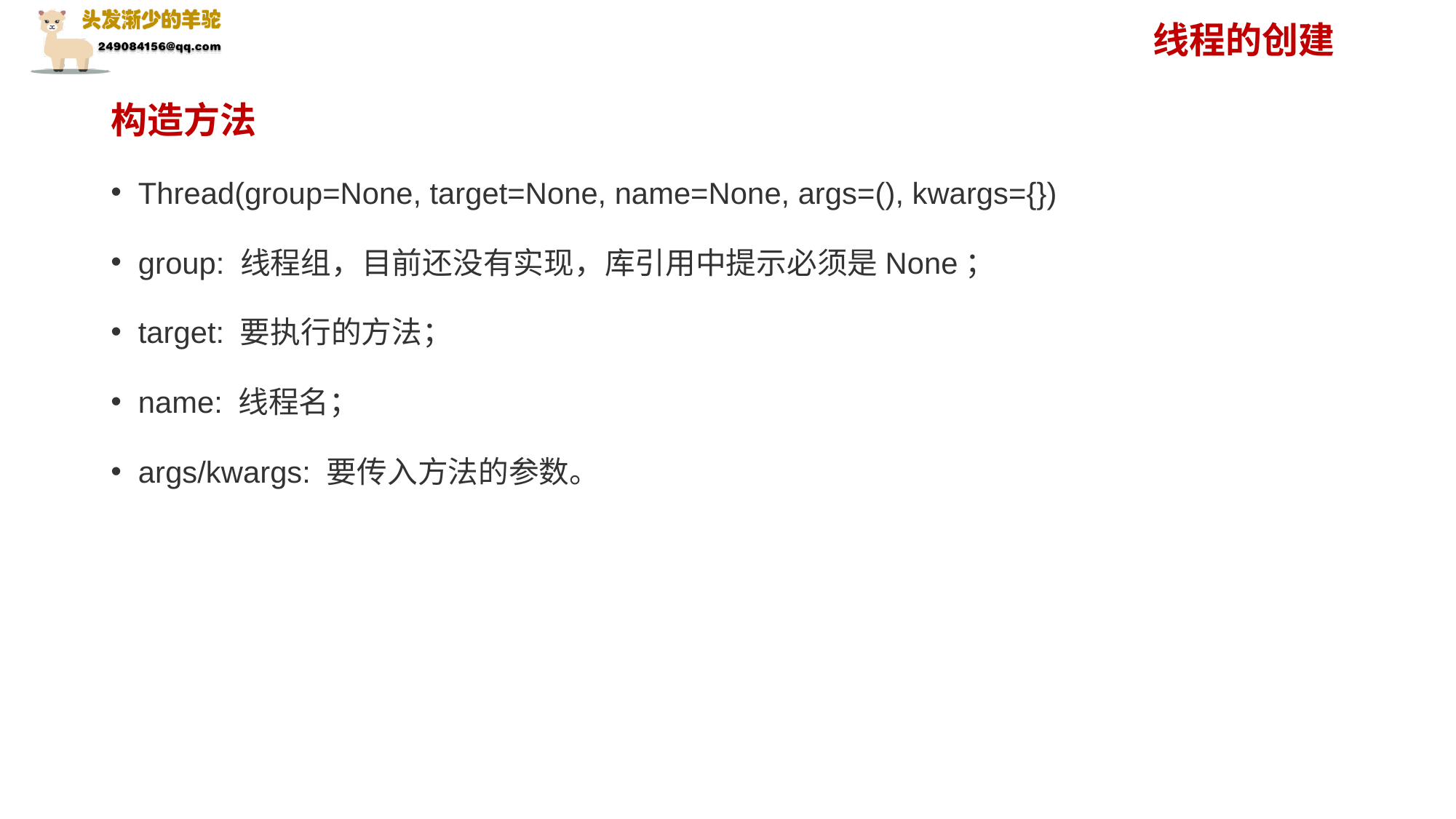

线程的创建
构造方法
Thread(group=None, target=None, name=None, args=(), kwargs={})
group: 线程组，目前还没有实现，库引用中提示必须是None；
target: 要执行的方法；
name: 线程名；
args/kwargs: 要传入方法的参数。